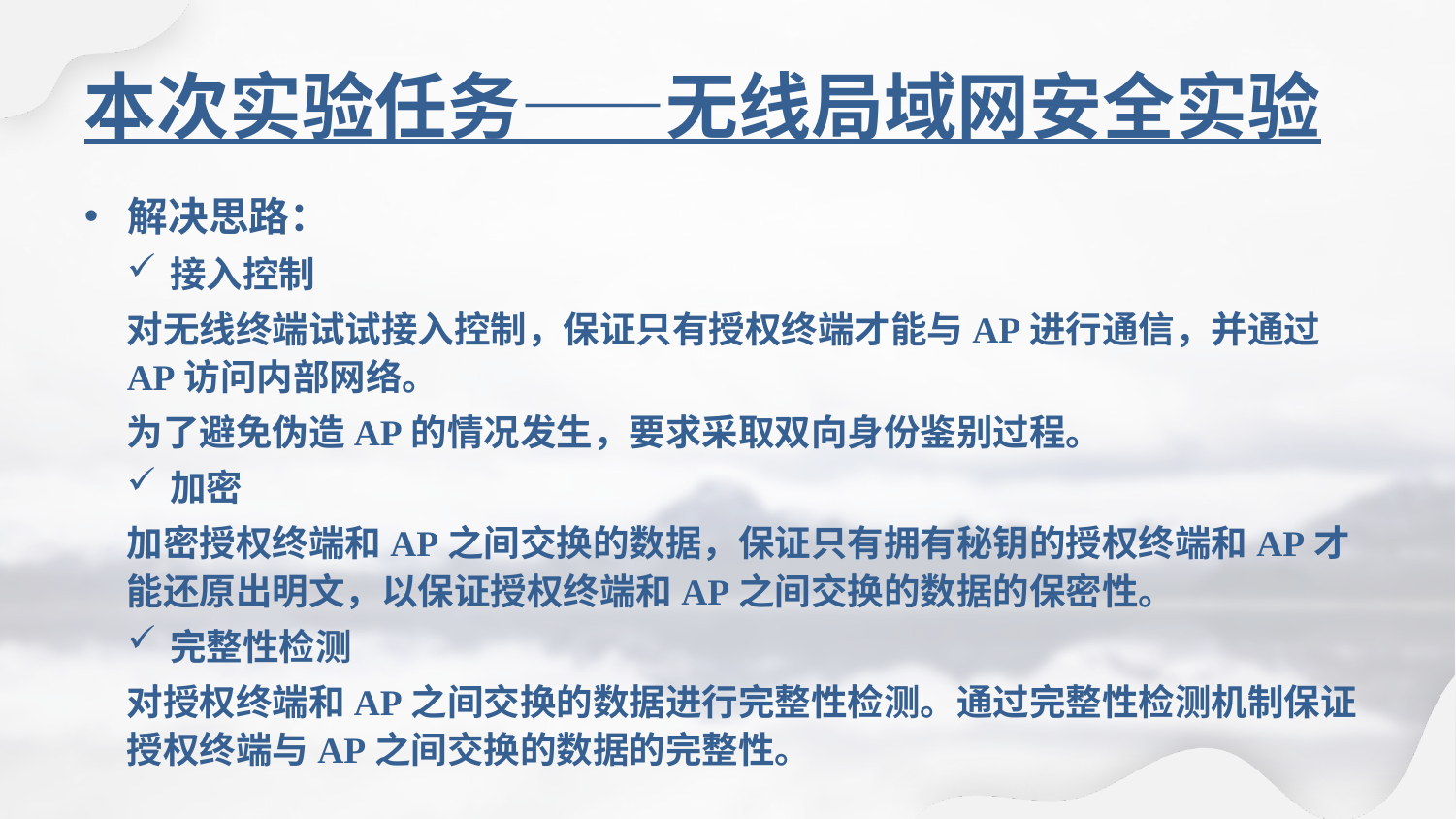

# 本次实验任务——无线局域网安全实验
解决思路：
接入控制
对无线终端试试接入控制，保证只有授权终端才能与AP进行通信，并通过AP访问内部网络。
为了避免伪造AP的情况发生，要求采取双向身份鉴别过程。
加密
加密授权终端和AP之间交换的数据，保证只有拥有秘钥的授权终端和AP才能还原出明文，以保证授权终端和AP之间交换的数据的保密性。
完整性检测
对授权终端和AP之间交换的数据进行完整性检测。通过完整性检测机制保证授权终端与AP之间交换的数据的完整性。